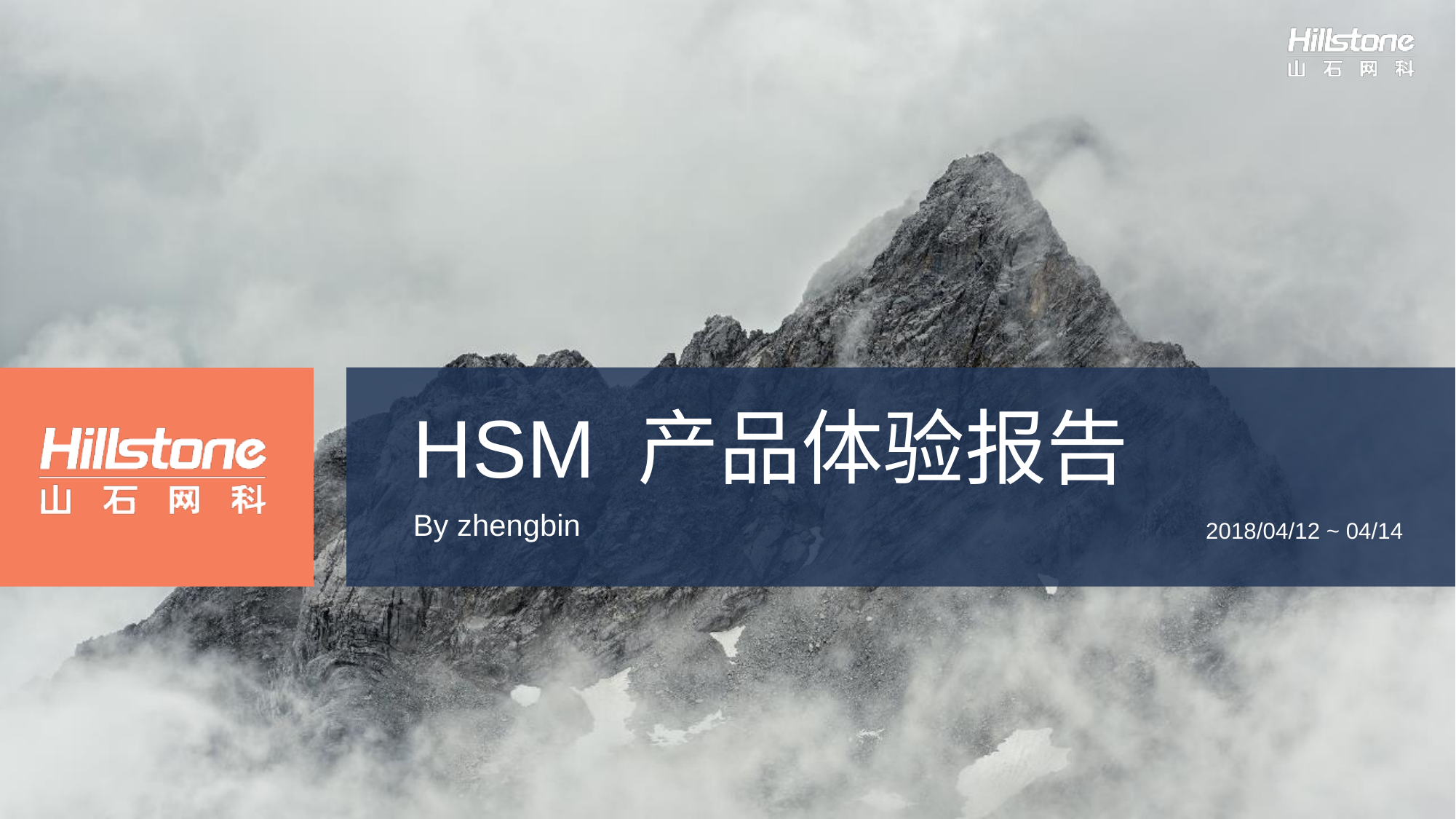

HSM 产品体验报告
By zhengbin
2018/04/12 ~ 04/14